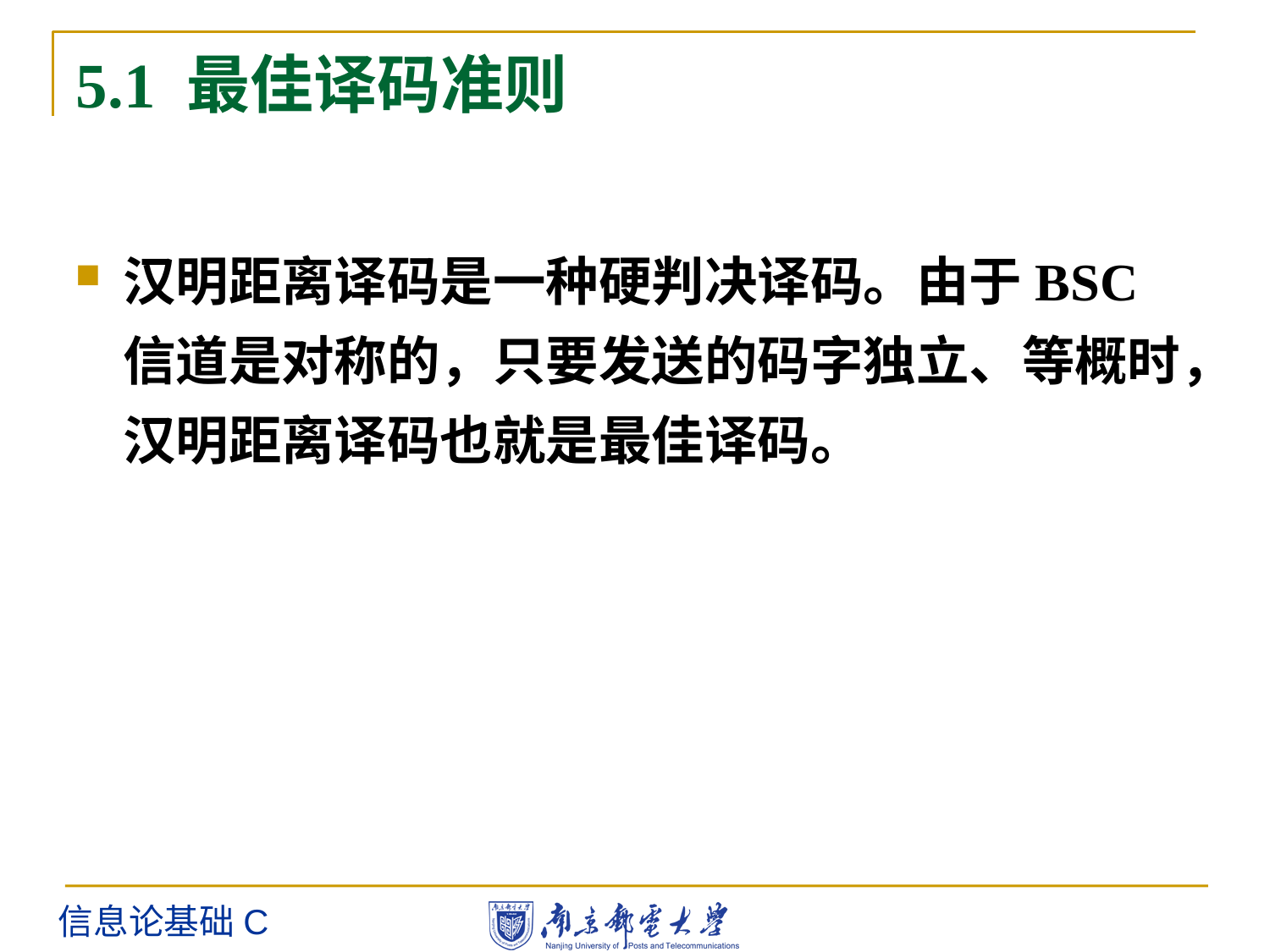

5.1 最佳译码准则
汉明距离译码是一种硬判决译码。由于BSC信道是对称的，只要发送的码字独立、等概时，汉明距离译码也就是最佳译码。
11